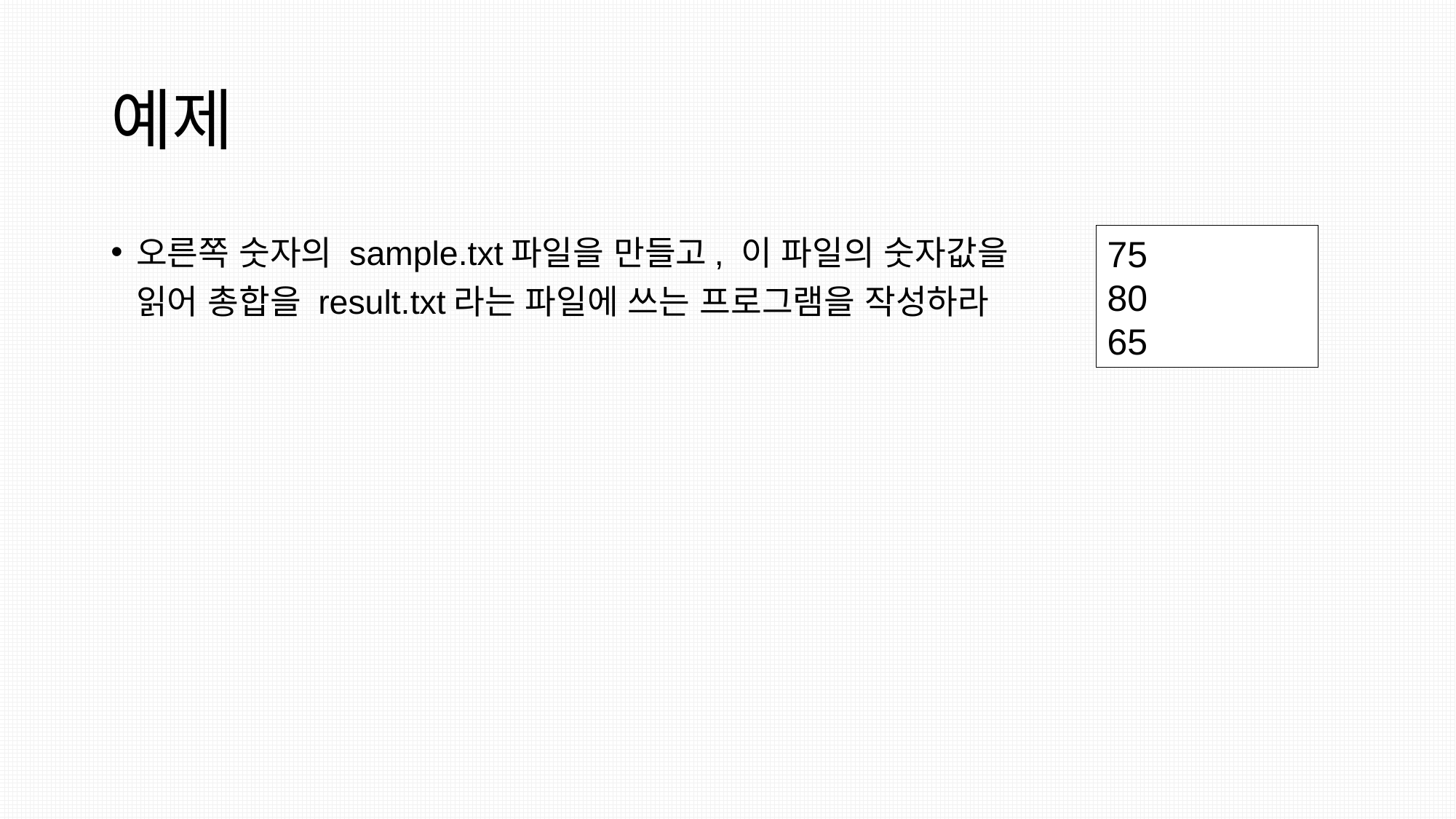

# 예제
오른쪽 숫자의 sample.txt파일을 만들고, 이 파일의 숫자값을 읽어 총합을 result.txt라는 파일에 쓰는 프로그램을 작성하라
75
80
65